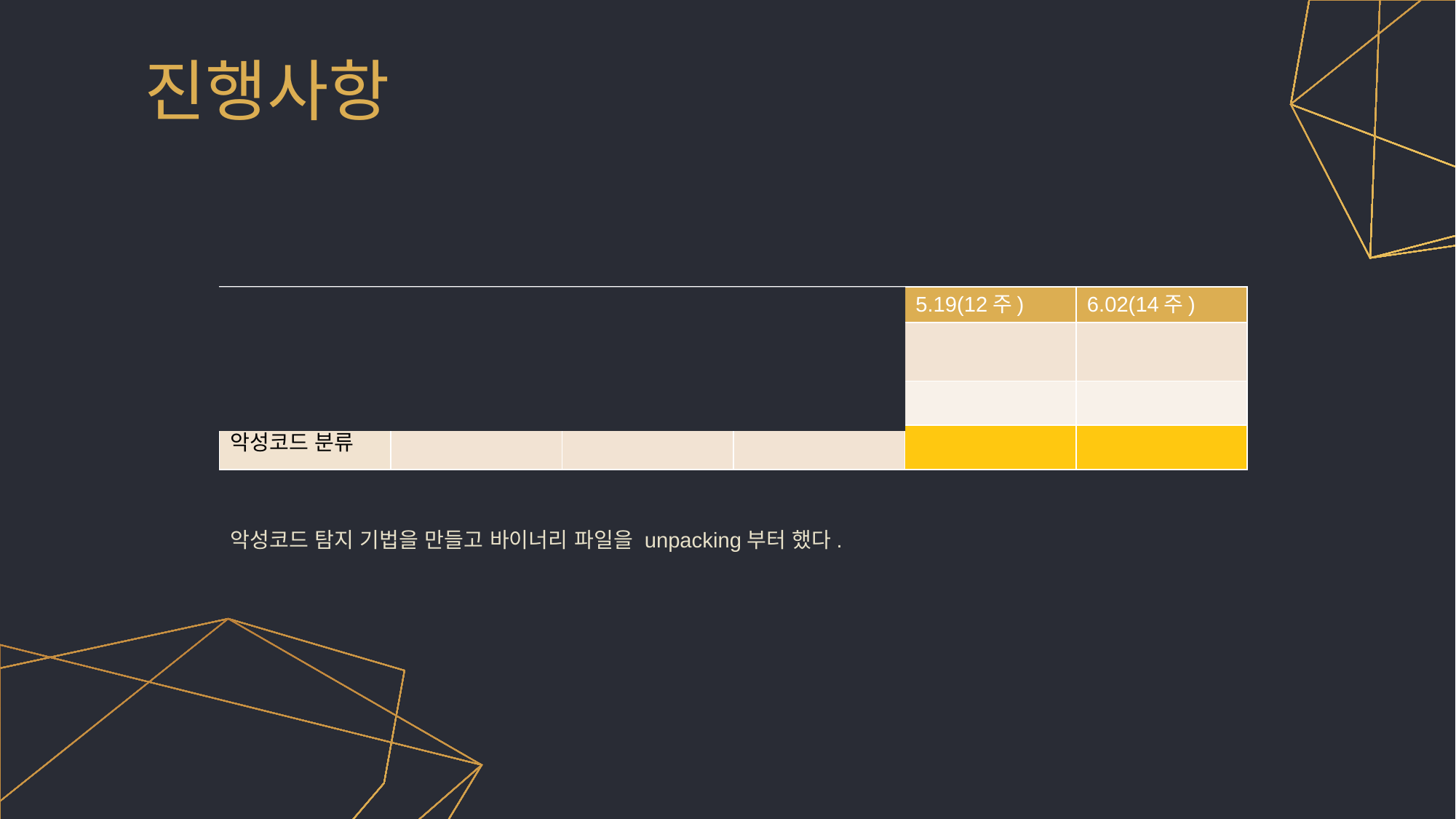

# 진행사항

|  | 3.24(4주) | 4.07(6주) | 4.28(9주) | 5.19(12주) | 6.02(14주) |
| --- | --- | --- | --- | --- | --- |
| API분석, 안정환경 |  |  |  |  |  |
| 악성코드 분석 |  |  |  |  |  |
| 악성코드 분류 |  |  |  |  |  |
악성코드 탐지 기법을 만들고 바이너리 파일을 unpacking부터 했다.